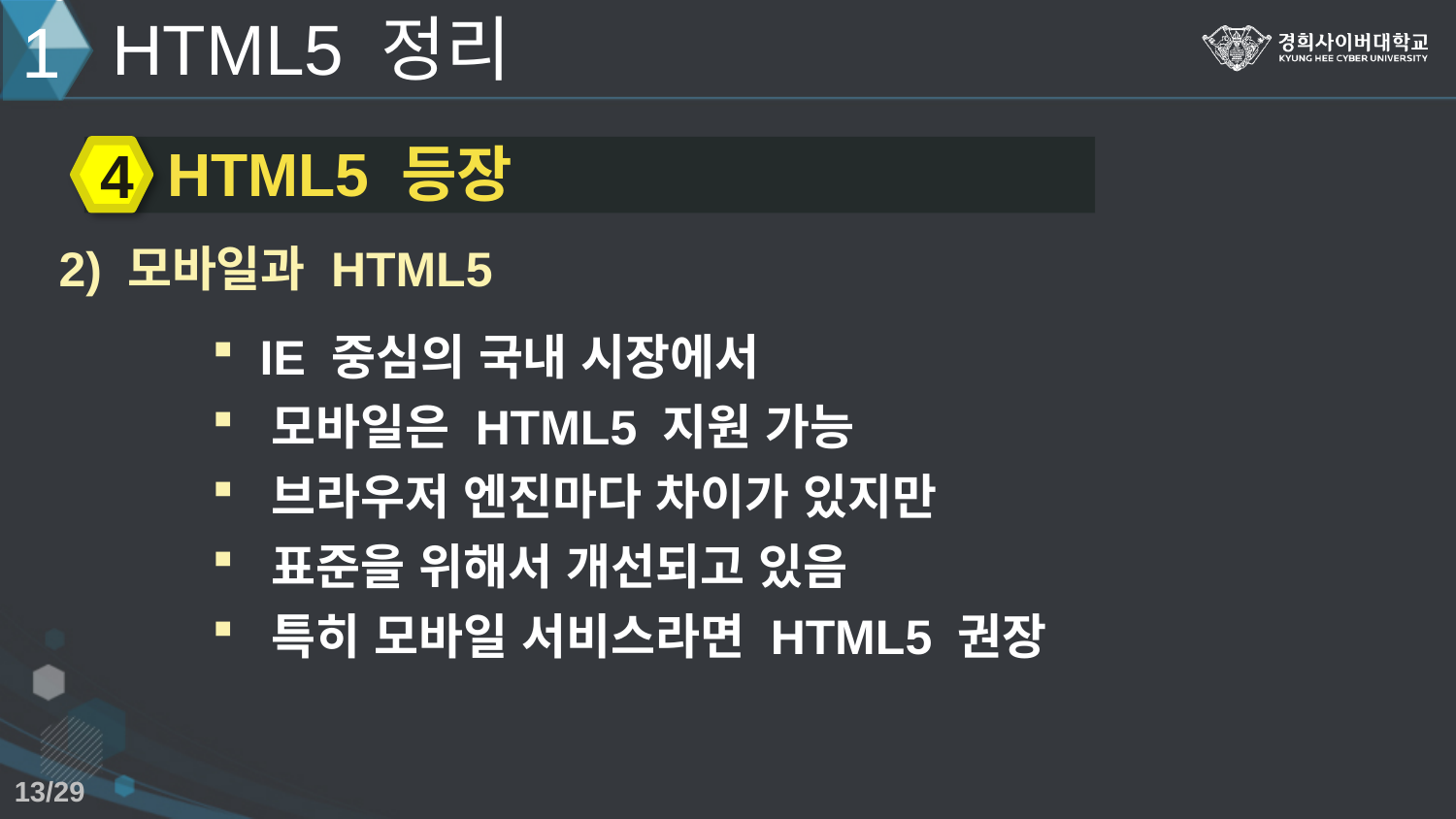

HTML5 정리
1
HTML5 등장

4
2) 모바일과 HTML5
 IE 중심의 국내 시장에서
 모바일은 HTML5 지원 가능
 브라우저 엔진마다 차이가 있지만
 표준을 위해서 개선되고 있음
 특히 모바일 서비스라면 HTML5 권장